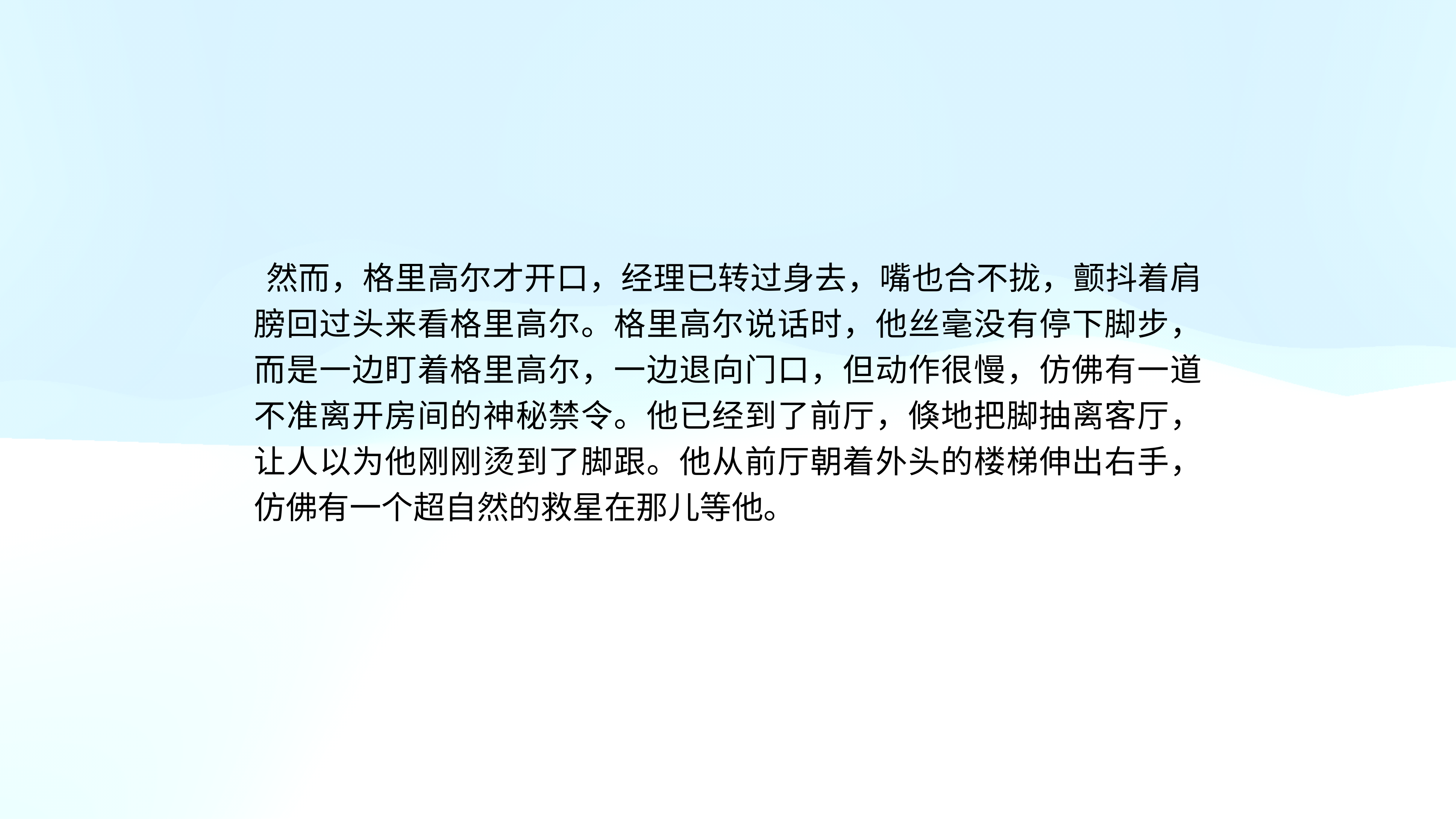

然而，格里高尔才开口，经理已转过身去，嘴也合不拢，颤抖着肩膀回过头来看格里高尔。格里高尔说话时，他丝毫没有停下脚步，而是一边盯着格里高尔，一边退向门口，但动作很慢，仿佛有一道不准离开房间的神秘禁令。他已经到了前厅，倏地把脚抽离客厅，让人以为他刚刚烫到了脚跟。他从前厅朝着外头的楼梯伸出右手，仿佛有一个超自然的救星在那儿等他。